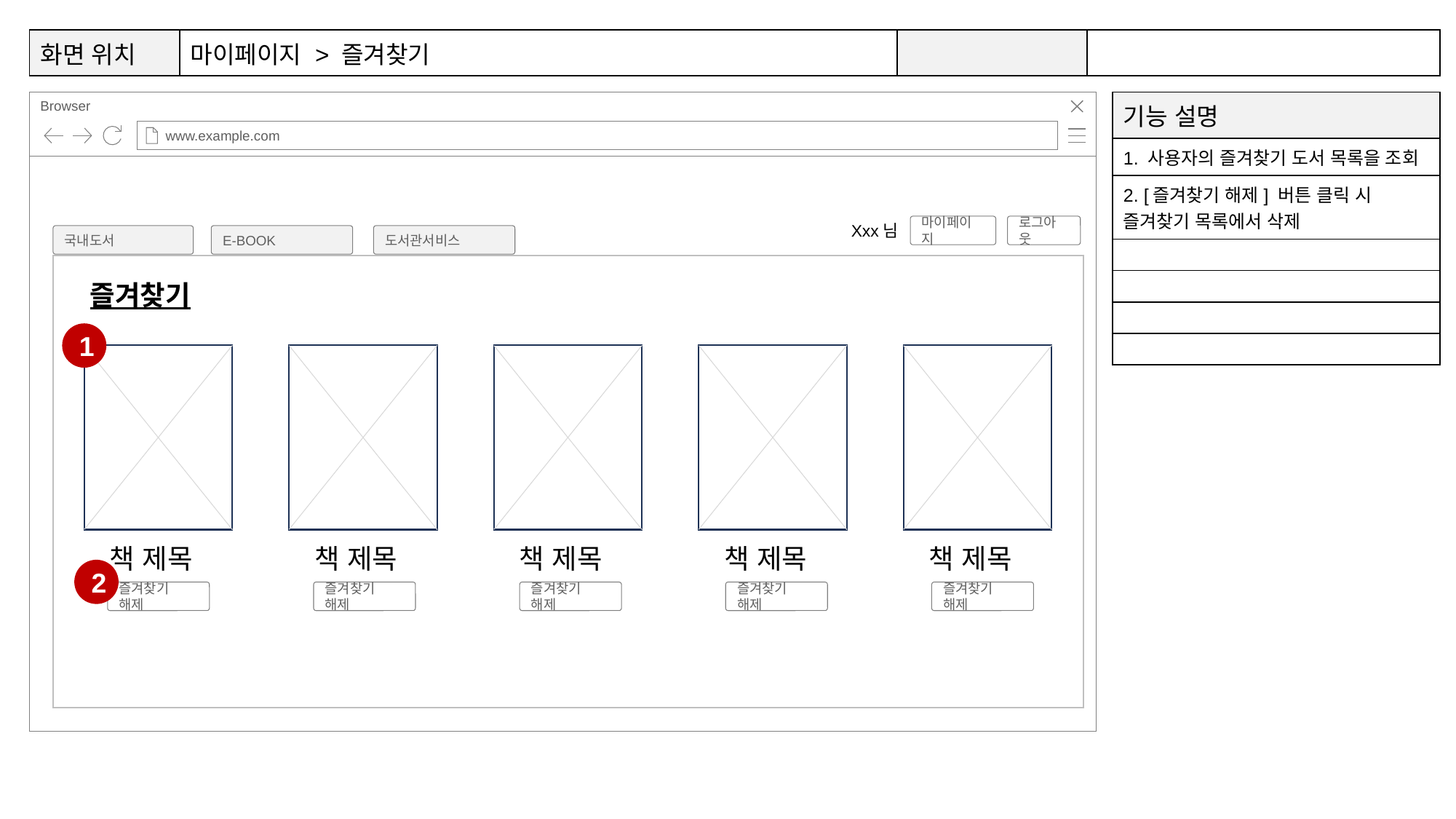

| 화면 위치 | 마이페이지 > 즐겨찾기 |  |  |
| --- | --- | --- | --- |
3
4
5
8
9
6
7
| 기능 설명 |
| --- |
| 1. 사용자의 즐겨찾기 도서 목록을 조회 |
| 2. [즐겨찾기 해제] 버튼 클릭 시 즐겨찾기 목록에서 삭제 |
|  |
|  |
|  |
|  |
Xxx님
마이페이지
로그아웃
국내도서
E-BOOK
도서관서비스

즐겨찾기
1

책 제목

책 제목

책 제목

책 제목

책 제목
2
즐겨찾기 해제
즐겨찾기 해제
즐겨찾기 해제
즐겨찾기 해제
즐겨찾기 해제